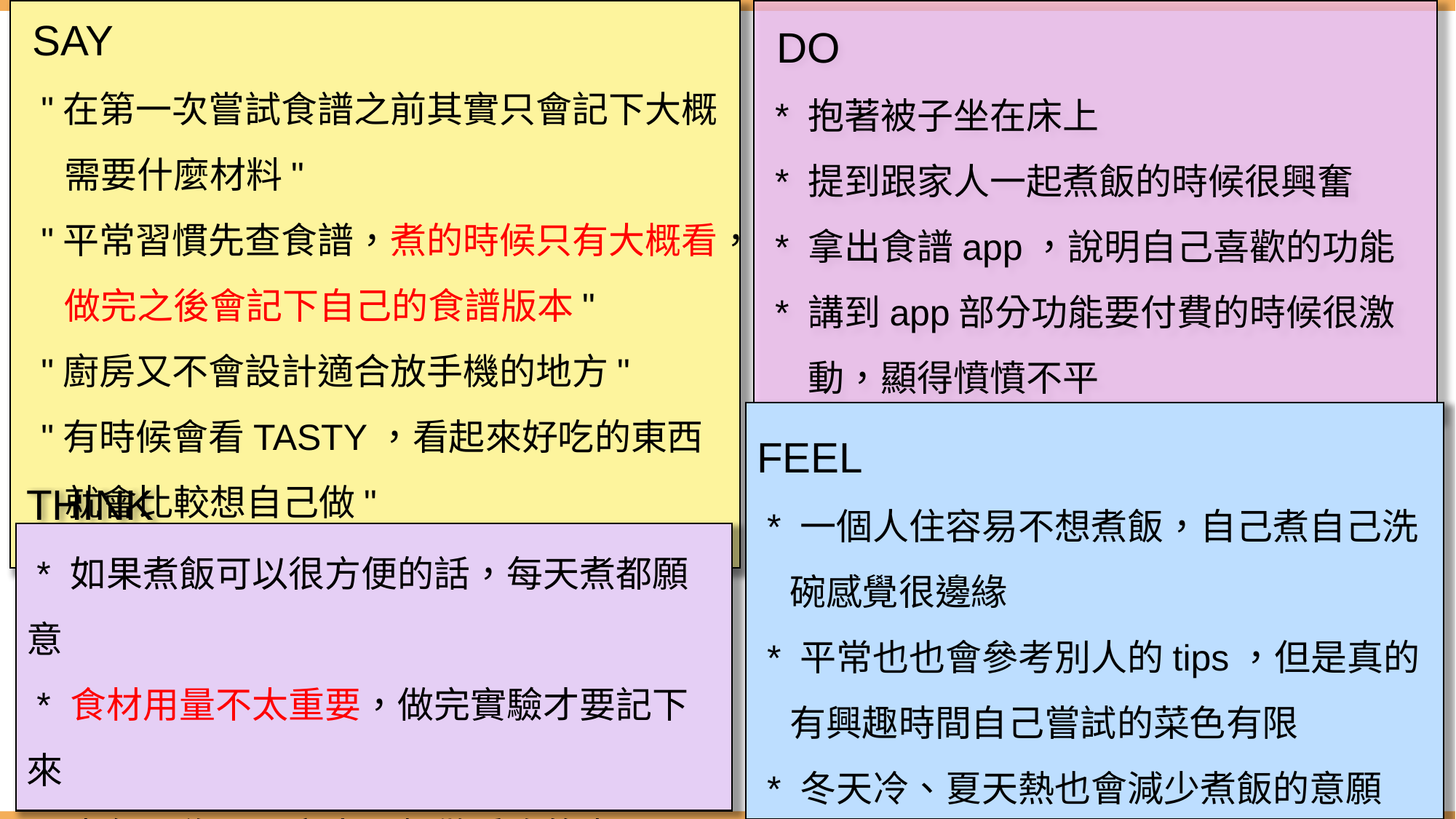

SAY
  "在第一次嘗試食譜之前其實只會記下大概需要什麼材料"
  "平常習慣先查食譜，煮的時候只有大概看，做完之後會記下自己的食譜版本"
  "廚房又不會設計適合放手機的地方"
  "有時候會看TASTY，看起來好吃的東西就會比較想自己做"

 DO
 * 抱著被子坐在床上
 * 提到跟家人一起煮飯的時候很興奮
 * 拿出食譜app，說明自己喜歡的功能
 * 講到app部分功能要付費的時候很激動，顯得憤憤不平
FEEL
 * 一個人住容易不想煮飯，自己煮自己洗碗感覺很邊緣
 * 平常也也會參考別人的tips，但是真的有興趣時間自己嘗試的菜色有限
 * 冬天冷、夏天熱也會減少煮飯的意願

THINK
 * 如果煮飯可以很方便的話，每天煮都願意
 * 食材用量不太重要，做完實驗才要記下來
 * 煮飯是為了跟家人一起做愛吃的東西